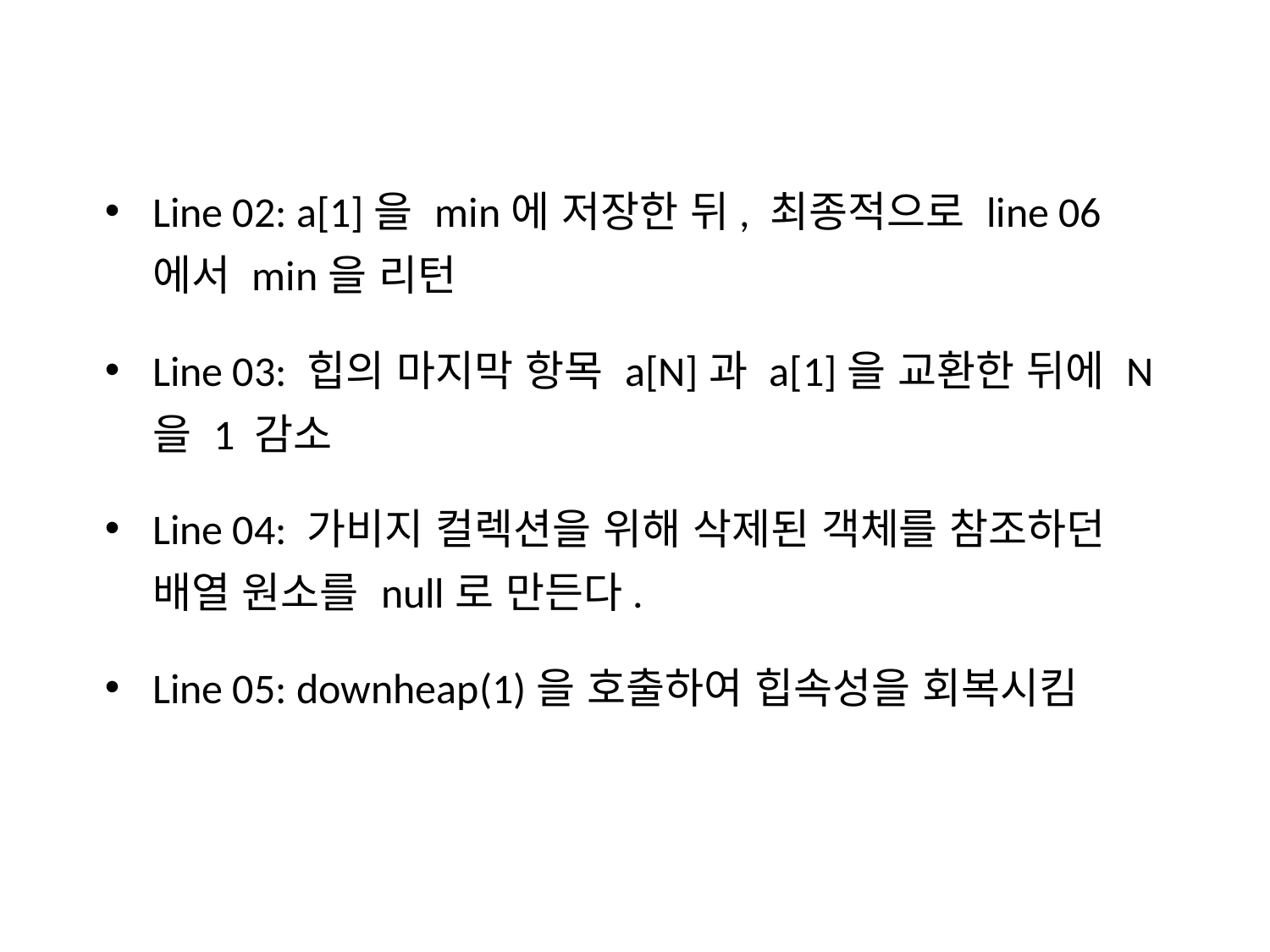

Line 02: a[1]을 min에 저장한 뒤, 최종적으로 line 06에서 min을 리턴
Line 03: 힙의 마지막 항목 a[N]과 a[1]을 교환한 뒤에 N을 1 감소
Line 04: 가비지 컬렉션을 위해 삭제된 객체를 참조하던 배열 원소를 null로 만든다.
Line 05: downheap(1)을 호출하여 힙속성을 회복시킴